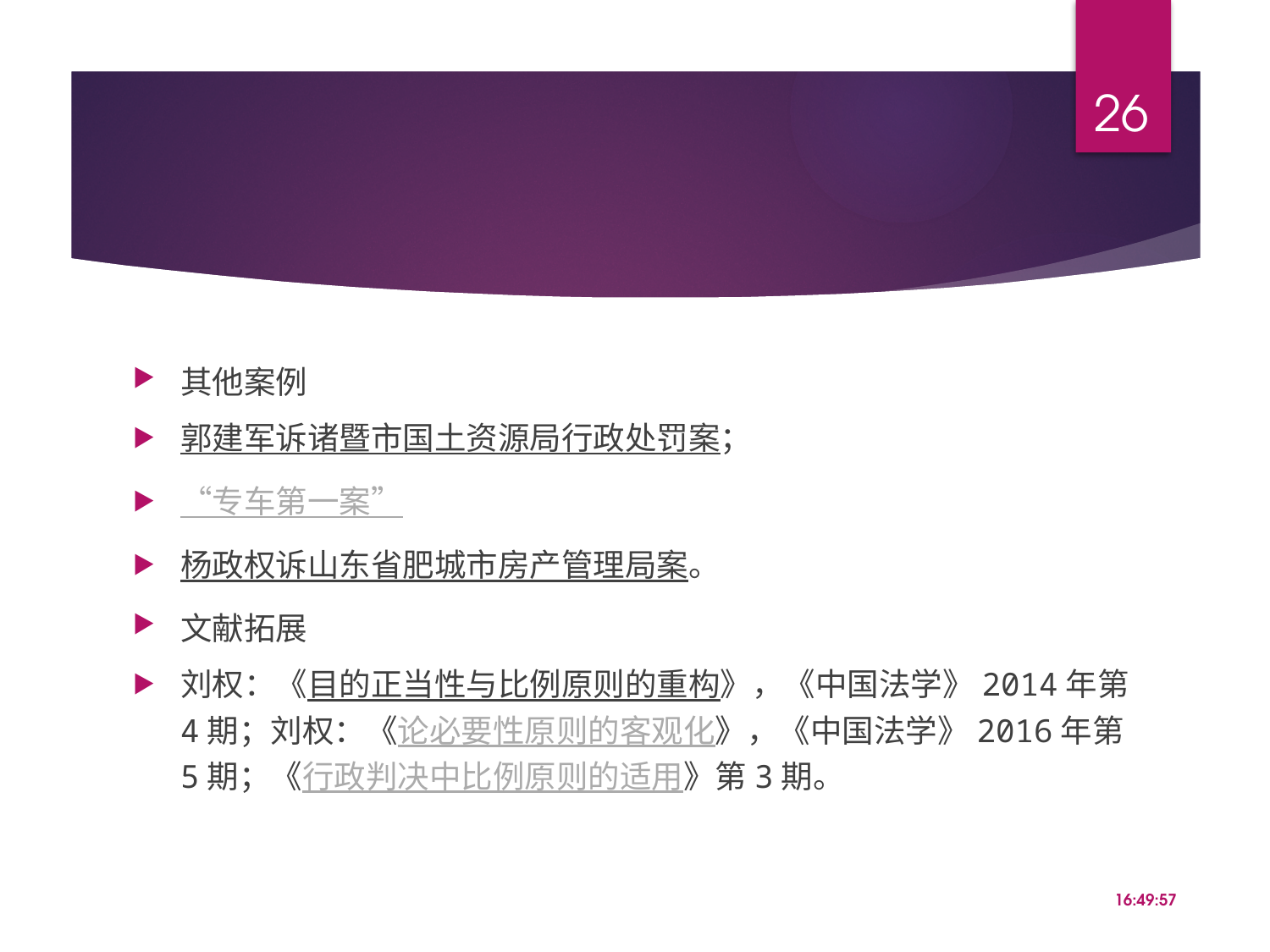

26
#
其他案例
郭建军诉诸暨市国土资源局行政处罚案；
“专车第一案”
杨政权诉山东省肥城市房产管理局案。
文献拓展
刘权：《目的正当性与比例原则的重构》，《中国法学》2014年第4期；刘权：《论必要性原则的客观化》，《中国法学》2016年第5期；《行政判决中比例原则的适用》第3期。

16:49:57